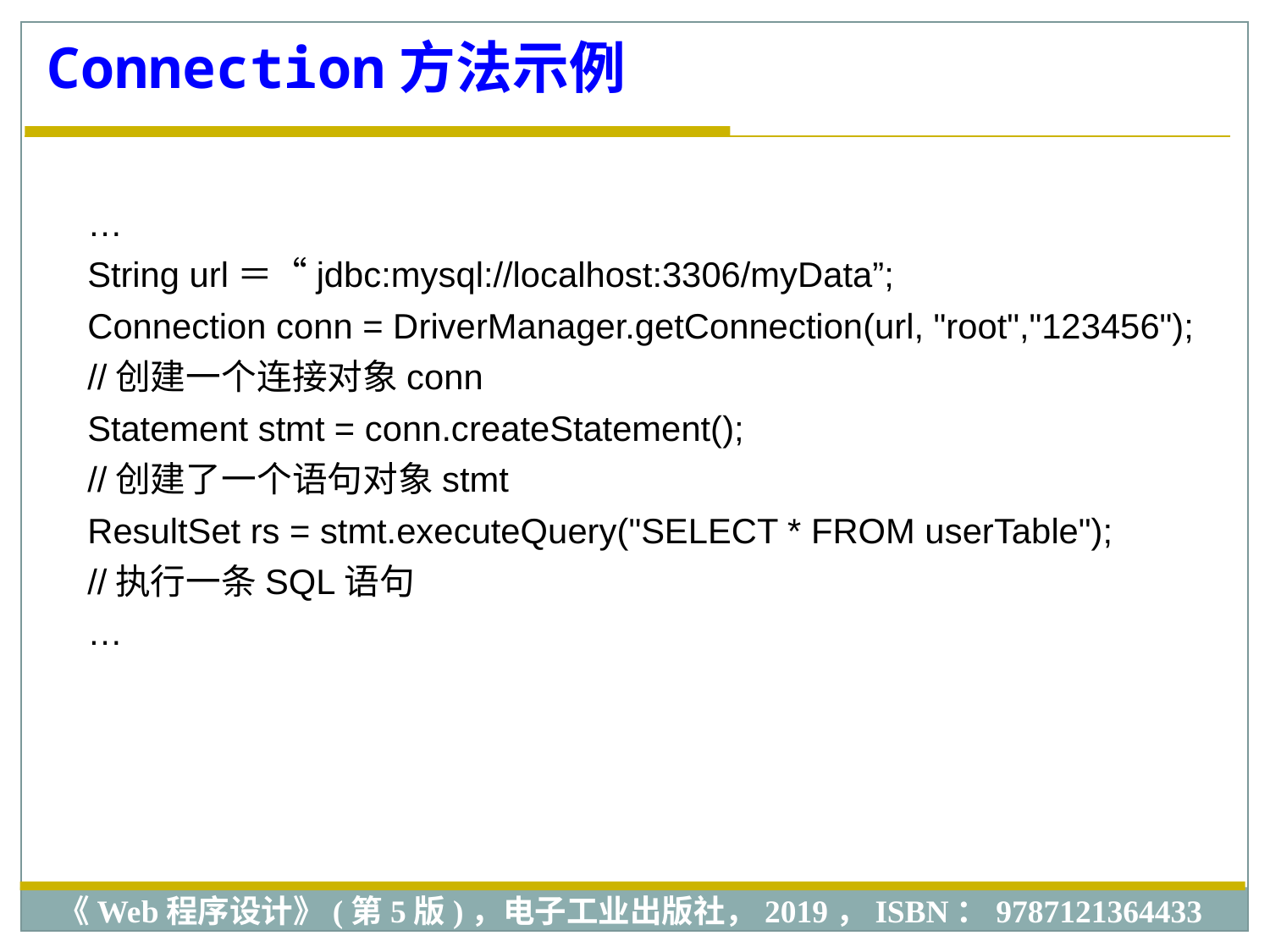

Connection方法示例
…
String url＝“jdbc:mysql://localhost:3306/myData”;
Connection conn = DriverManager.getConnection(url, "root","123456");
//创建一个连接对象conn
Statement stmt = conn.createStatement();
//创建了一个语句对象stmt
ResultSet rs = stmt.executeQuery("SELECT * FROM userTable");
//执行一条SQL语句
…